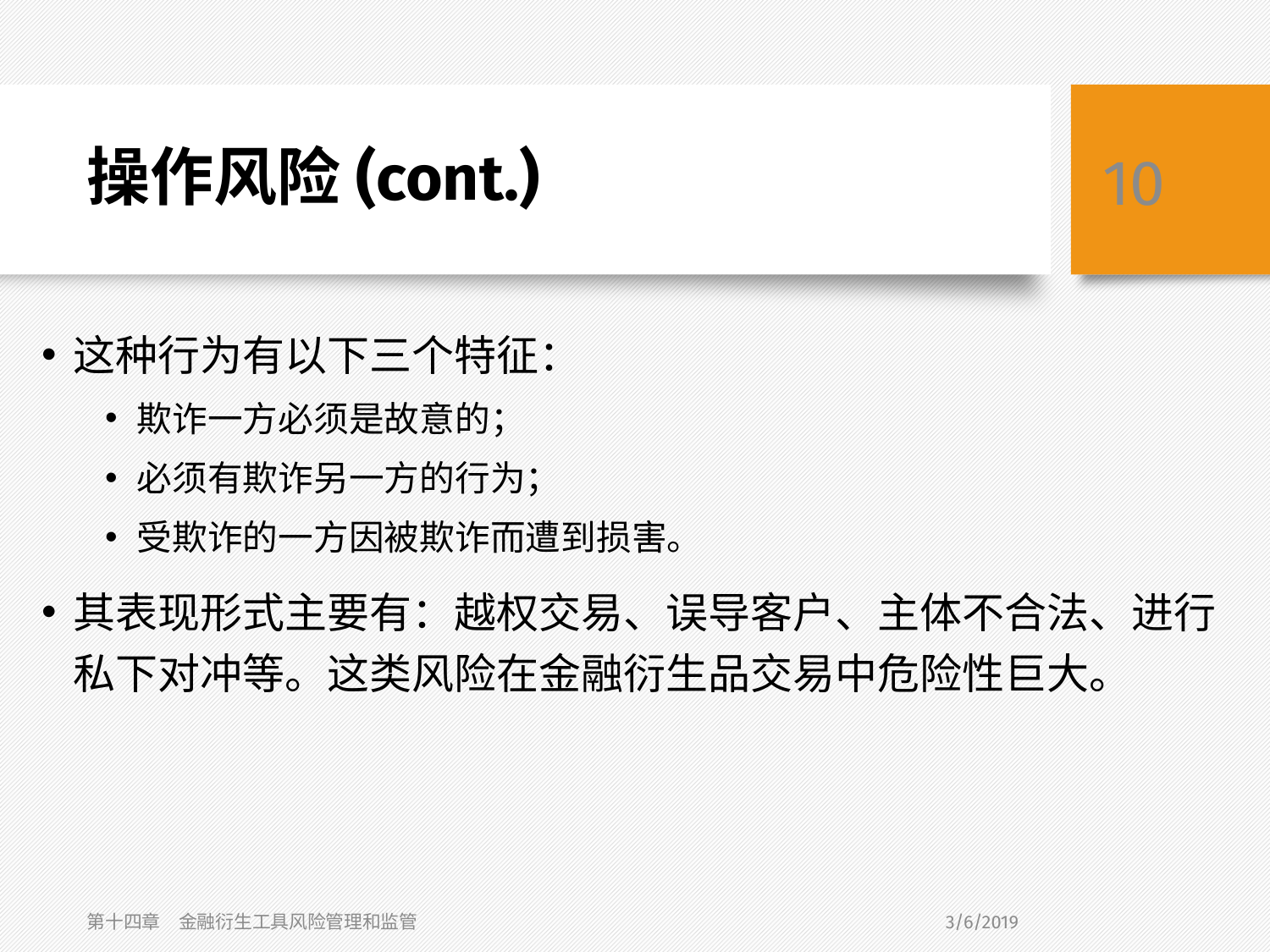

# 操作风险(cont.)
10
这种行为有以下三个特征：
欺诈一方必须是故意的；
必须有欺诈另一方的行为；
受欺诈的一方因被欺诈而遭到损害。
其表现形式主要有：越权交易、误导客户、主体不合法、进行私下对冲等。这类风险在金融衍生品交易中危险性巨大。

3/6/2019
第十四章　金融衍生工具风险管理和监管